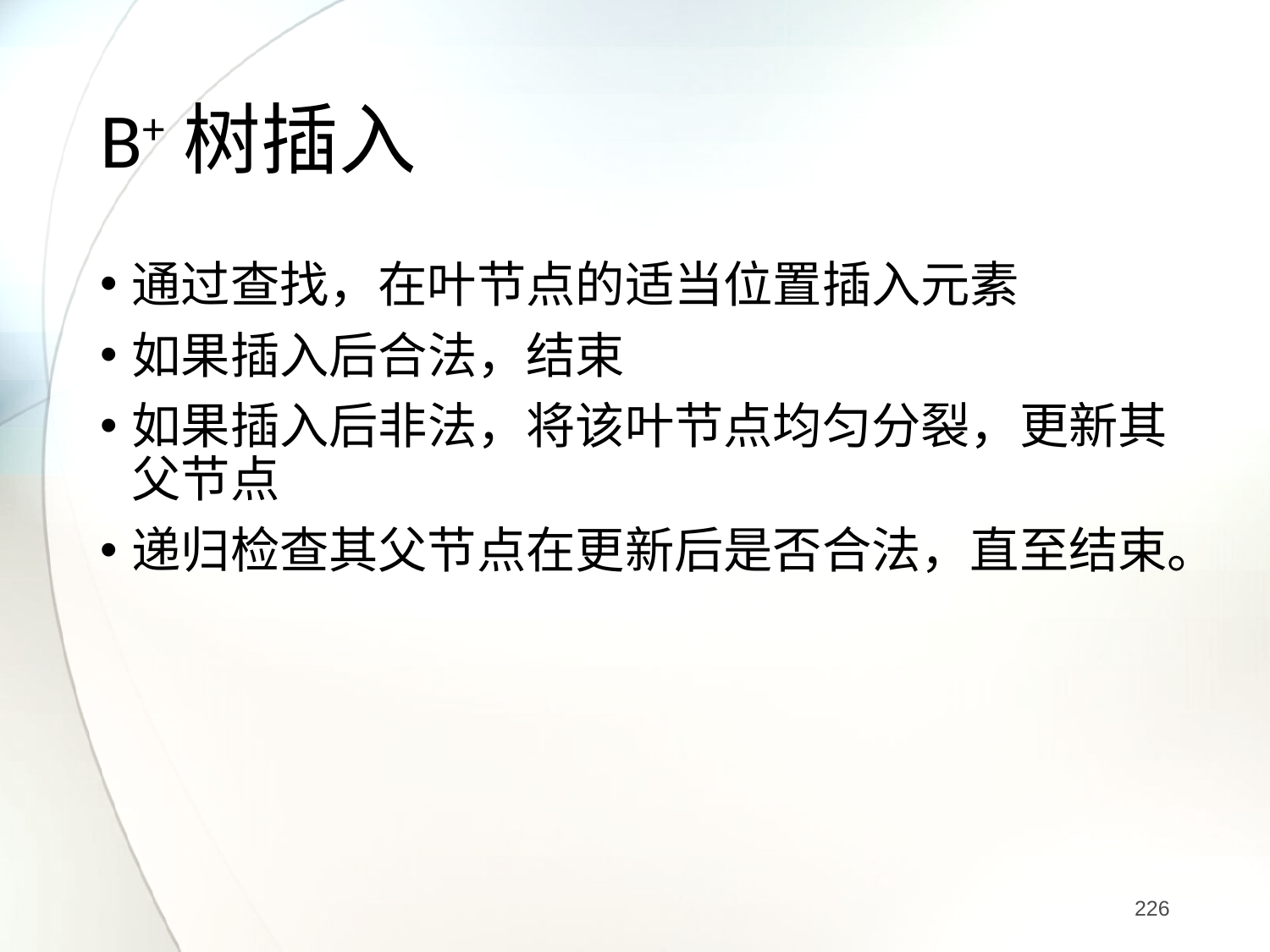

# B+树插入
通过查找，在叶节点的适当位置插入元素
如果插入后合法，结束
如果插入后非法，将该叶节点均匀分裂，更新其父节点
递归检查其父节点在更新后是否合法，直至结束。
226